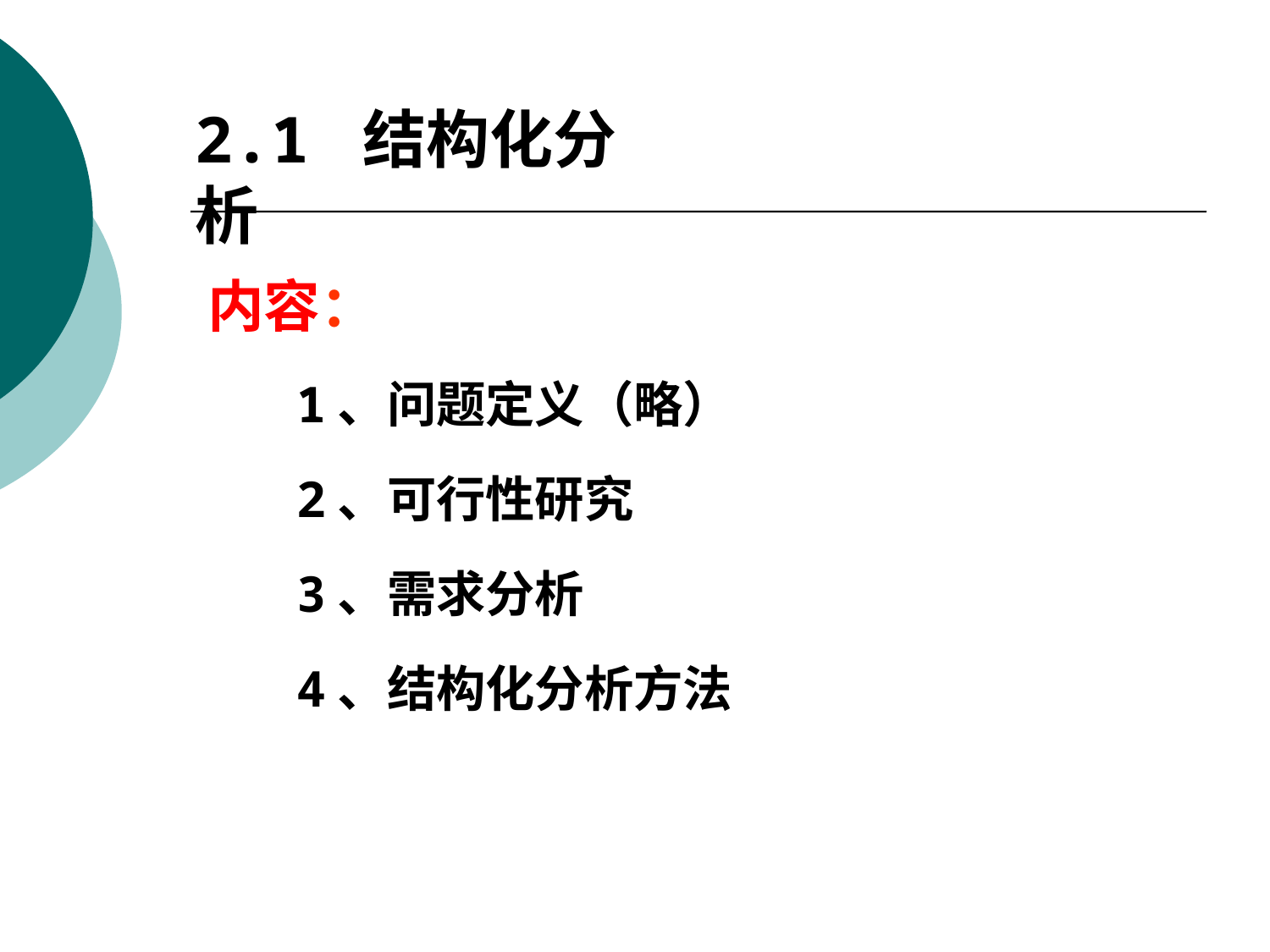

2.1 结构化分析
内容：
   1、问题定义（略）
   2、可行性研究
   3、需求分析
   4、结构化分析方法